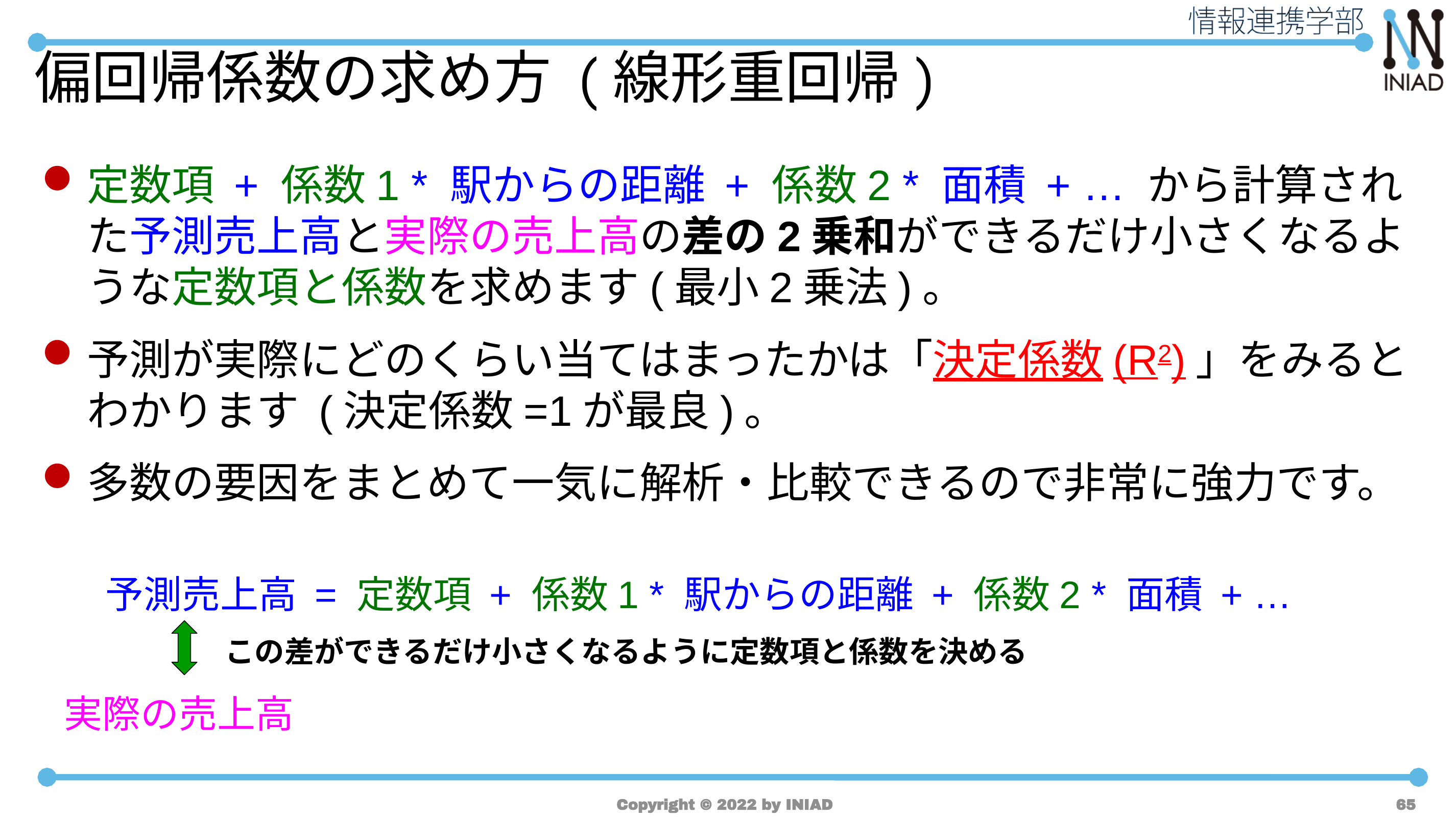

# 偏回帰係数の求め方 (線形重回帰)
定数項 + 係数1 * 駅からの距離 + 係数2 * 面積 + … から計算された予測売上高と実際の売上高の差の2乗和ができるだけ小さくなるような定数項と係数を求めます(最小2乗法)。
予測が実際にどのくらい当てはまったかは「決定係数(R2)」をみるとわかります (決定係数=1が最良)。
多数の要因をまとめて一気に解析・比較できるので非常に強力です。
予測売上高 = 定数項 + 係数1 * 駅からの距離 + 係数2 * 面積 + …

この差ができるだけ小さくなるように定数項と係数を決める
実際の売上高
Copyright © 2022 by INIAD
65